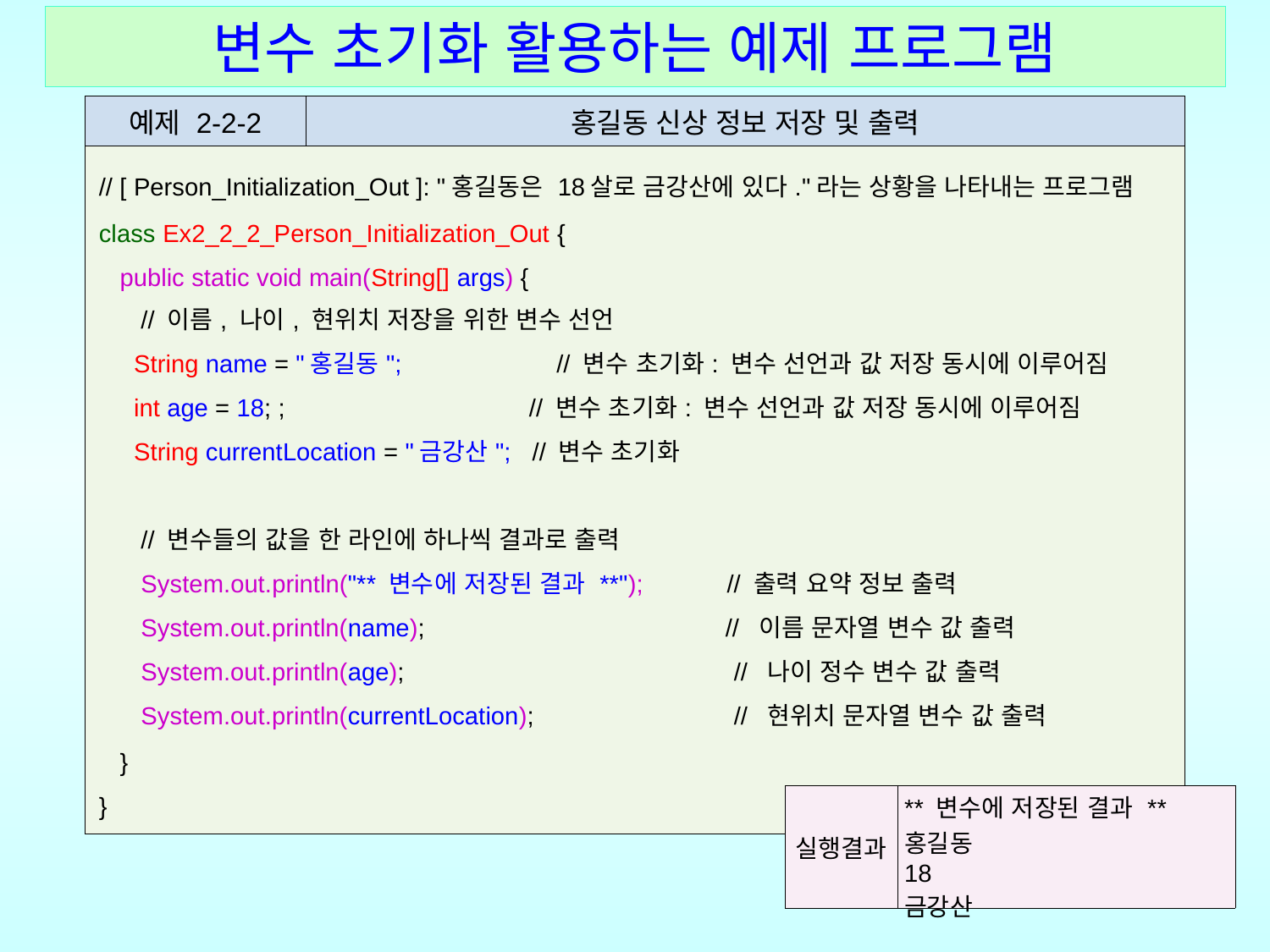

변수 초기화 활용하는 예제 프로그램
| 예제 2-2-2 | 홍길동 신상 정보 저장 및 출력 |
| --- | --- |
| // [ Person\_Initialization\_Out ]: "홍길동은 18살로 금강산에 있다."라는 상황을 나타내는 프로그램 class Ex2\_2\_2\_Person\_Initialization\_Out { public static void main(String[] args) { // 이름, 나이, 현위치 저장을 위한 변수 선언 String name = "홍길동"; // 변수 초기화: 변수 선언과 값 저장 동시에 이루어짐 int age = 18; ; // 변수 초기화: 변수 선언과 값 저장 동시에 이루어짐 String currentLocation = "금강산"; // 변수 초기화 // 변수들의 값을 한 라인에 하나씩 결과로 출력 System.out.println("\*\* 변수에 저장된 결과 \*\*"); // 출력 요약 정보 출력 System.out.println(name); // 이름 문자열 변수 값 출력 System.out.println(age); // 나이 정수 변수 값 출력 System.out.println(currentLocation); // 현위치 문자열 변수 값 출력 } } |  |
| 실행결과 | \*\* 변수에 저장된 결과 \*\* 홍길동 18 금강산 |
| --- | --- |